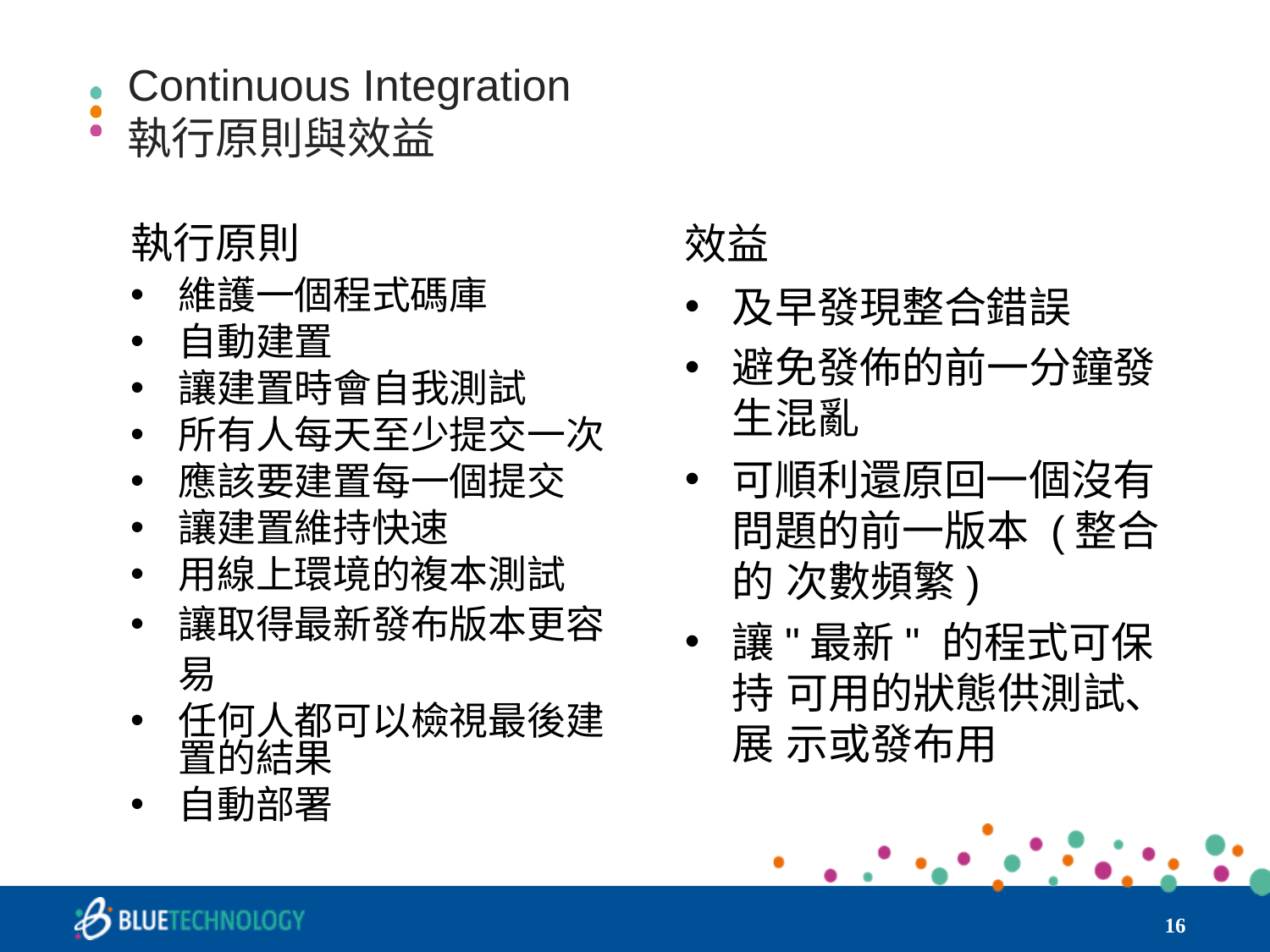

# Continuous Integration
執行原則與效益
執行原則
維護一個程式碼庫
自動建置
讓建置時會自我測試
所有人每天至少提交一次
應該要建置每一個提交
讓建置維持快速
用線上環境的複本測試
讓取得最新發布版本更容
易
任何人都可以檢視最後建 置的結果
自動部署
效益
及早發現整合錯誤
避免發佈的前一分鐘發 生混亂
可順利還原回一個沒有 問題的前一版本 (整合的 次數頻繁)
讓"最新" 的程式可保持 可用的狀態供測試、展 示或發布用
16